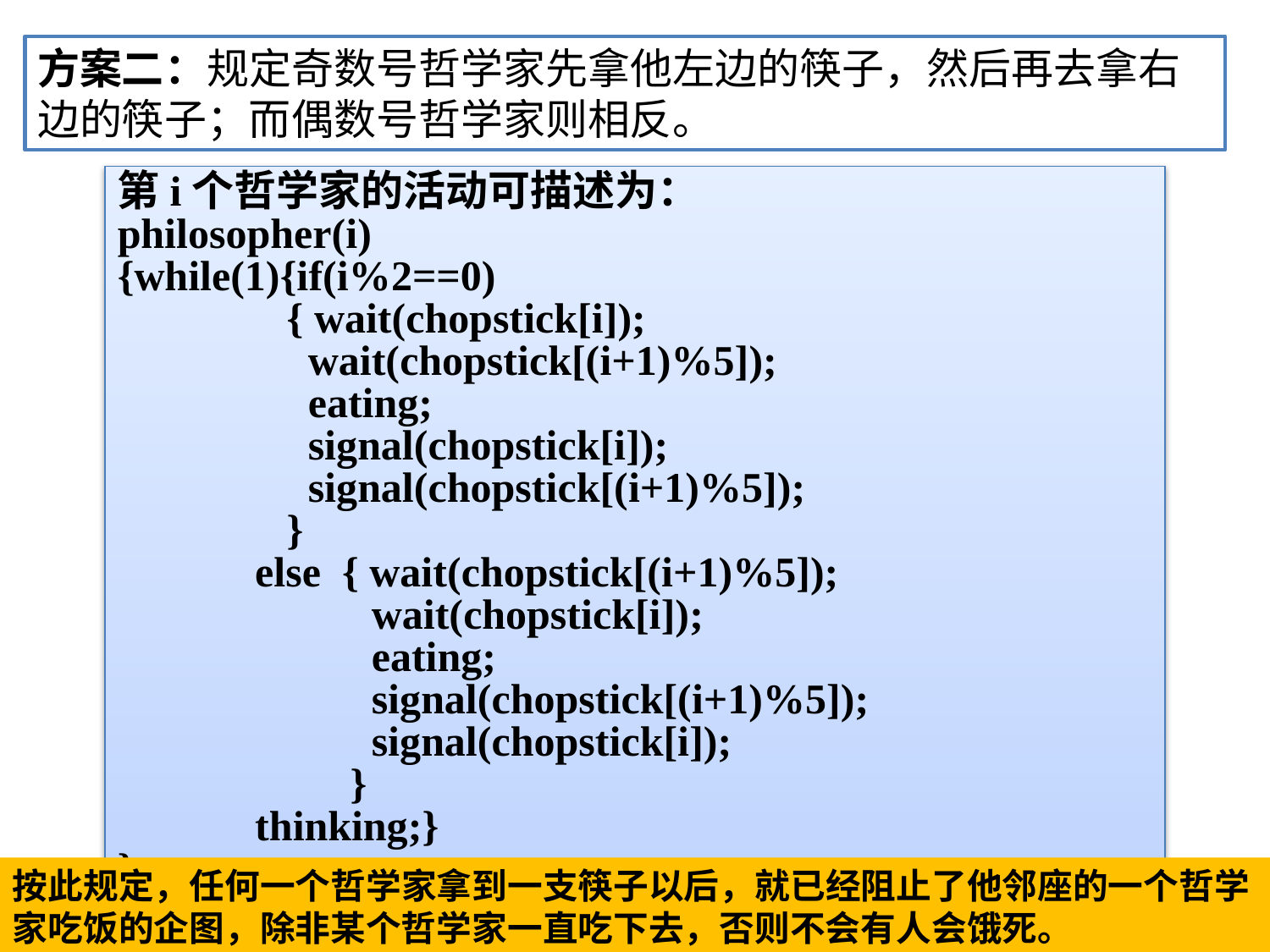

方案二：规定奇数号哲学家先拿他左边的筷子，然后再去拿右边的筷子；而偶数号哲学家则相反。
第i个哲学家的活动可描述为：
philosopher(i)
{while(1){if(i%2==0)
                { wait(chopstick[i]);
                  wait(chopstick[(i+1)%5]);
                  eating;
   	      signal(chopstick[i]);
                  signal(chopstick[(i+1)%5]);
                }
             else  { wait(chopstick[(i+1)%5]);
                        wait(chopstick[i]);
                        eating;
   	            signal(chopstick[(i+1)%5]);
                        signal(chopstick[i]);
                      }
   	 thinking;}
}
按此规定，任何一个哲学家拿到一支筷子以后，就已经阻止了他邻座的一个哲学家吃饭的企图，除非某个哲学家一直吃下去，否则不会有人会饿死。